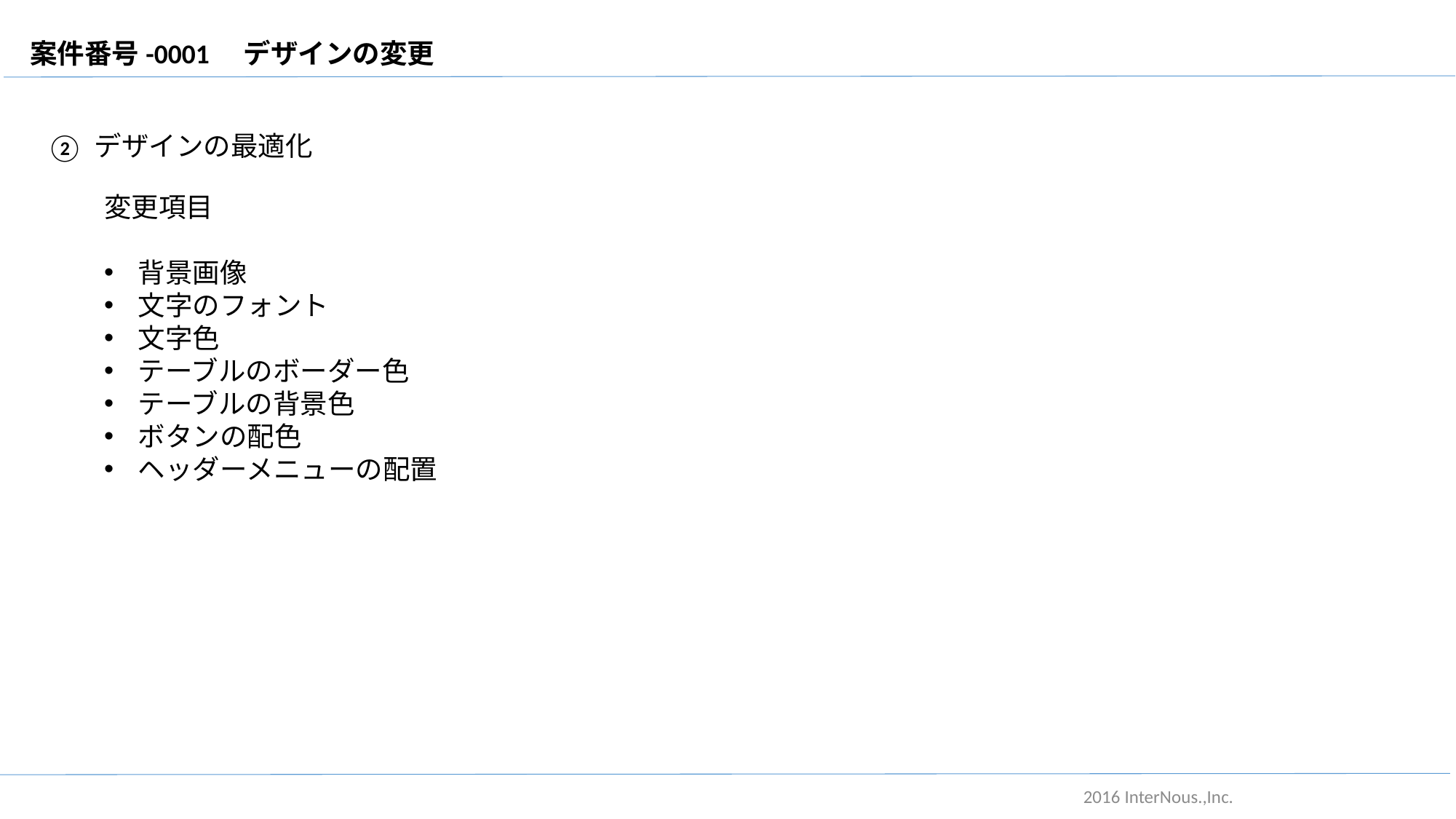

案件番号-0001　デザインの変更
デザインの最適化
②
変更項目

背景画像
文字のフォント
文字色
テーブルのボーダー色
テーブルの背景色
ボタンの配色
ヘッダーメニューの配置

2016 InterNous.,Inc.